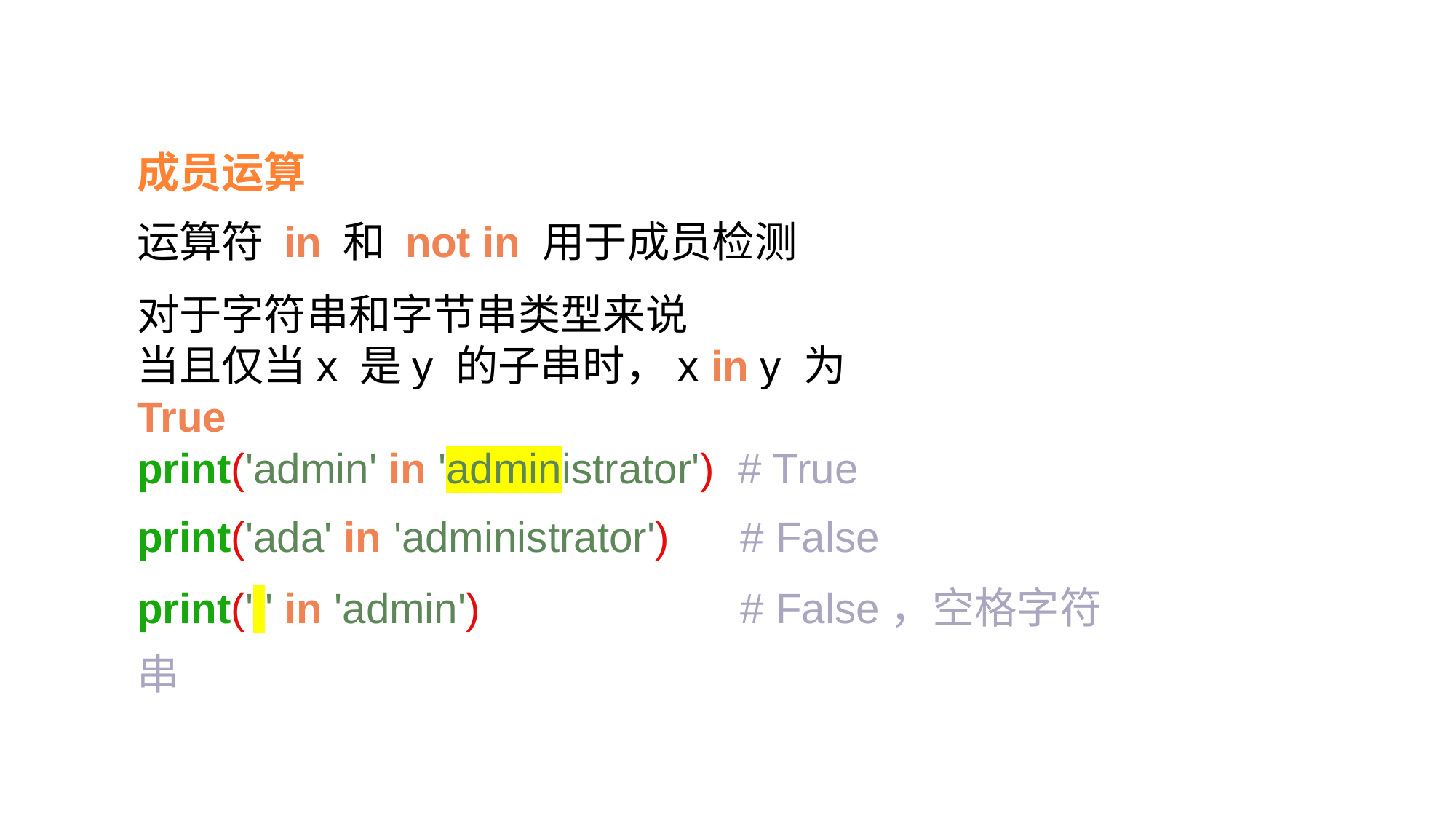

成员运算
运算符 in 和 not in 用于成员检测
对于字符串和字节串类型来说
当且仅当x 是y 的子串时，x in y 为True
print('admin' in 'administrator')  # True
print('ada' in 'administrator')      # False
print(' ' in 'admin')                      # False，空格字符串